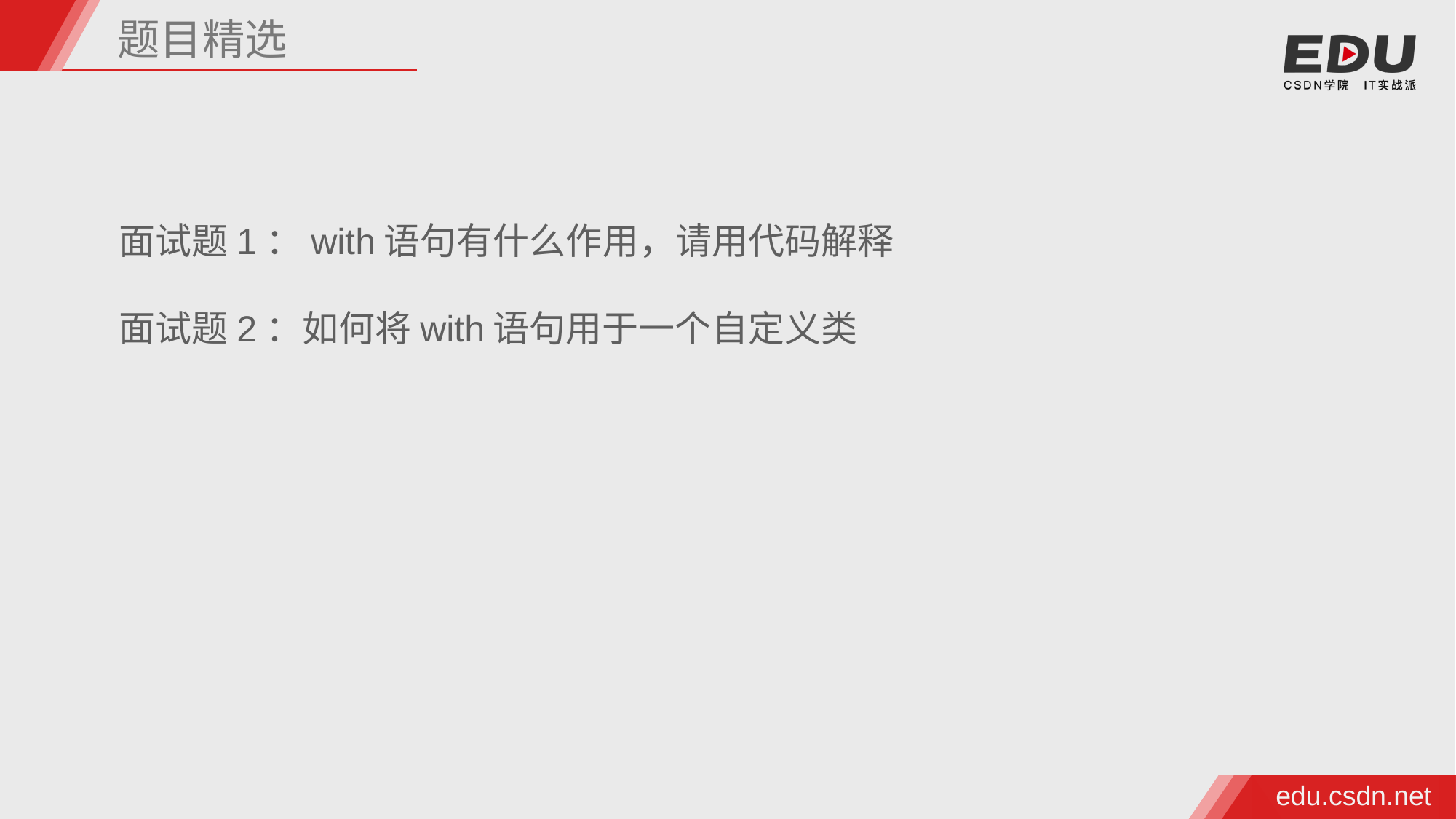

题目精选
面试题1：with语句有什么作用，请用代码解释
面试题2：如何将with语句用于一个自定义类
edu.csdn.net